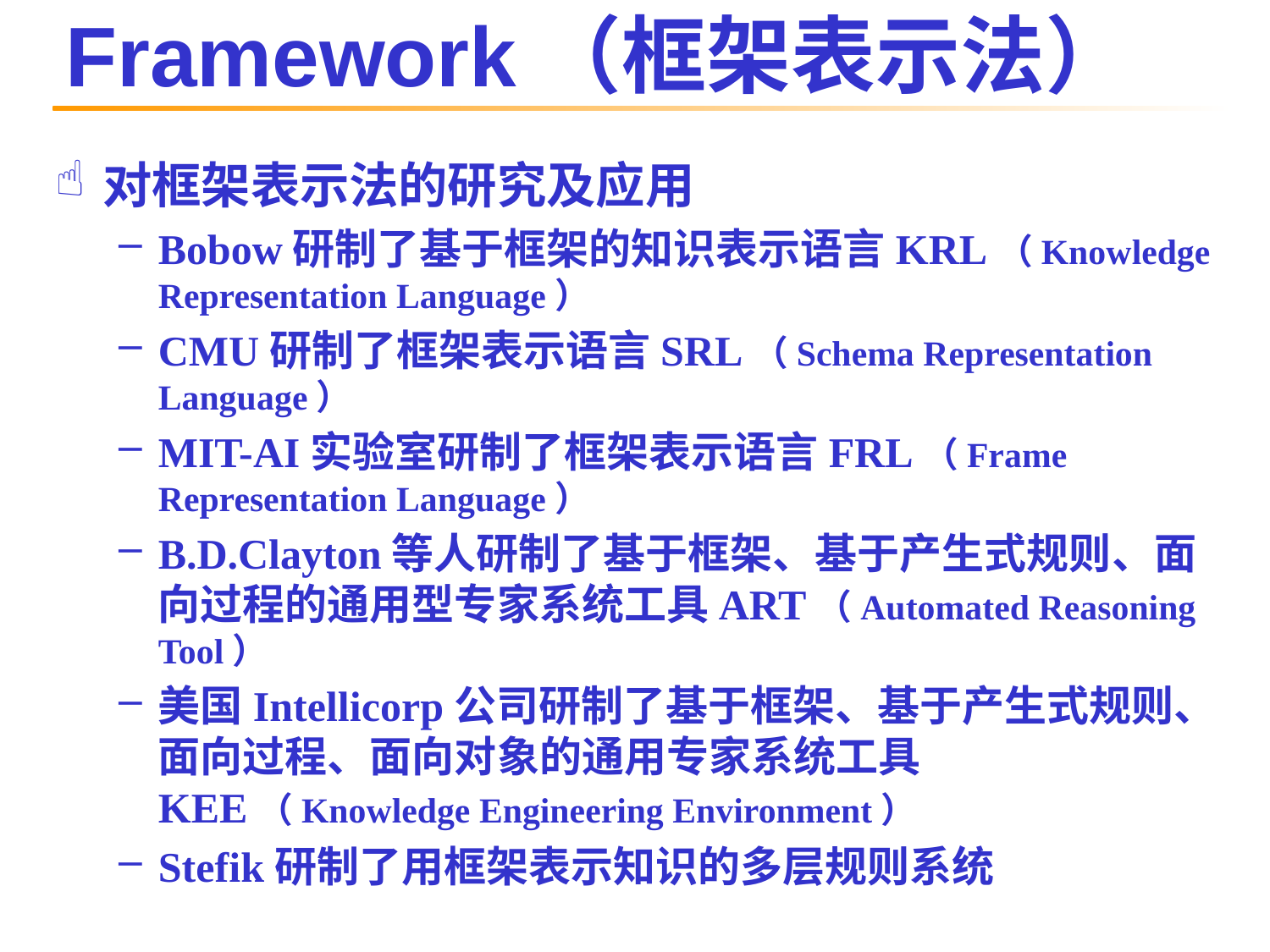

# Framework（框架表示法）
对框架表示法的研究及应用
Bobow研制了基于框架的知识表示语言KRL（Knowledge Representation Language）
CMU研制了框架表示语言SRL（Schema Representation Language）
MIT-AI实验室研制了框架表示语言FRL（Frame Representation Language）
B.D.Clayton等人研制了基于框架、基于产生式规则、面向过程的通用型专家系统工具ART（Automated Reasoning Tool）
美国Intellicorp公司研制了基于框架、基于产生式规则、面向过程、面向对象的通用专家系统工具KEE（Knowledge Engineering Environment）
Stefik研制了用框架表示知识的多层规则系统